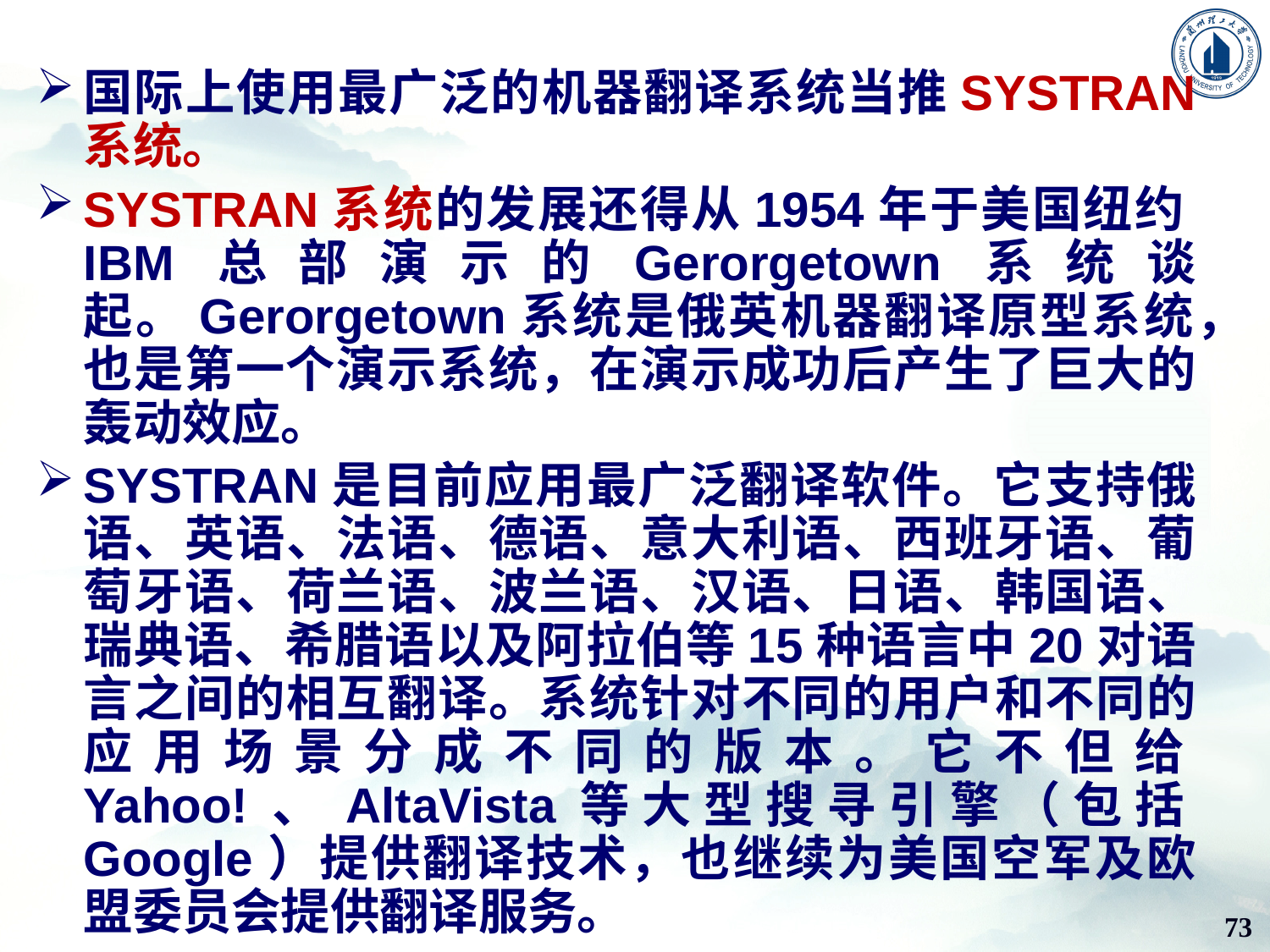

国际上使用最广泛的机器翻译系统当推SYSTRAN 系统。
SYSTRAN系统的发展还得从1954年于美国纽约IBM总部演示的Gerorgetown系统谈起。Gerorgetown系统是俄英机器翻译原型系统，也是第一个演示系统，在演示成功后产生了巨大的轰动效应。
SYSTRAN是目前应用最广泛翻译软件。它支持俄语、英语、法语、德语、意大利语、西班牙语、葡萄牙语、荷兰语、波兰语、汉语、日语、韩国语、瑞典语、希腊语以及阿拉伯等15种语言中20对语言之间的相互翻译。系统针对不同的用户和不同的应用场景分成不同的版本。它不但给Yahoo!、AltaVista等大型搜寻引擎（包括Google）提供翻译技术，也继续为美国空军及欧盟委员会提供翻译服务。
73